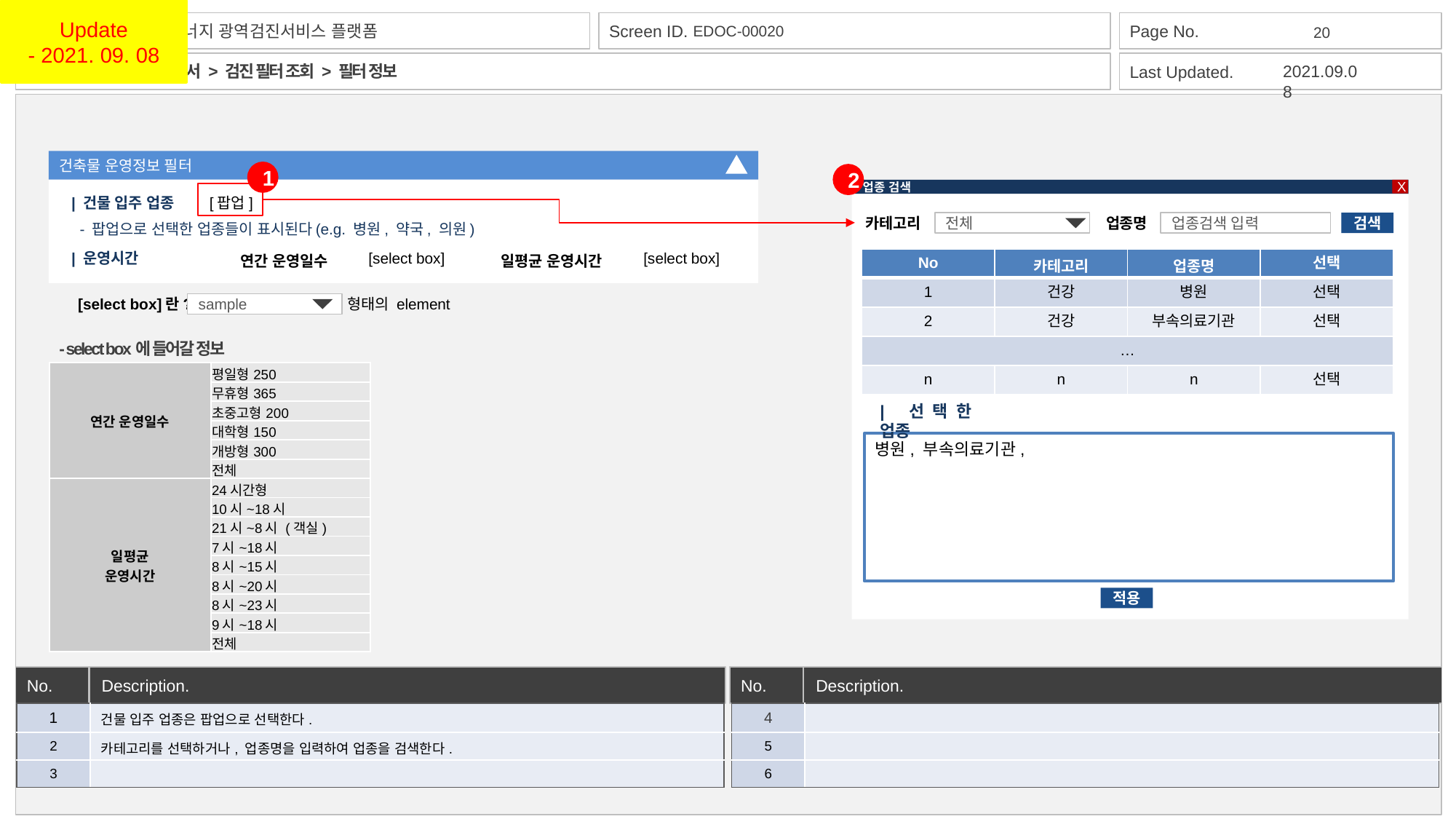

Update
- 2021. 09. 08
통계/보고서 > 검진 필터 조회 > 필터 정보
2021.09.08
건축물 운영정보 필터

1
2
업종 검색

X

| | 건물 입주 업종 | [팝업] |  |  |  |
| --- | --- | --- | --- | --- |
| - 팝업으로 선택한 업종들이 표시된다(e.g. 병원, 약국, 의원) |  |  |  |  |
| | 운영시간 | 연간 운영일수 | [select box] | 일평균 운영시간 | [select box] |
카테고리
전체

업종명
업종검색 입력
검색
| No | 카테고리 | 업종명 | 선택 |
| --- | --- | --- | --- |
| 1 | 건강 | 병원 | 선택 |
| 2 | 건강 | 부속의료기관 | 선택 |
| … |  |  |  |
| n | n | n | 선택 |
[select box]란? :                                  형태의 element
sample

- select box에 들어갈 정보
| 연간 운영일수 | 평일형250 |
| --- | --- |
|  | 무휴형365 |
|  | 초중고형200 |
|  | 대학형150 |
|  | 개방형300 |
|  | 전체 |
| 일평균 운영시간 | 24시간형 |
|  | 10시~18시 |
|  | 21시~8시 (객실) |
|  | 7시~18시 |
|  | 8시~15시 |
|  | 8시~20시 |
|  | 8시~23시 |
|  | 9시~18시 |
|  | 전체 |
| 선택한 업종
병원, 부속의료기관,
적용
| 1 | 건물 입주 업종은 팝업으로 선택한다. |
| --- | --- |
| 2 | 카테고리를 선택하거나, 업종명을 입력하여 업종을 검색한다. |
| 3 |  |
| 4 |  |
| --- | --- |
| 5 |  |
| 6 |  |